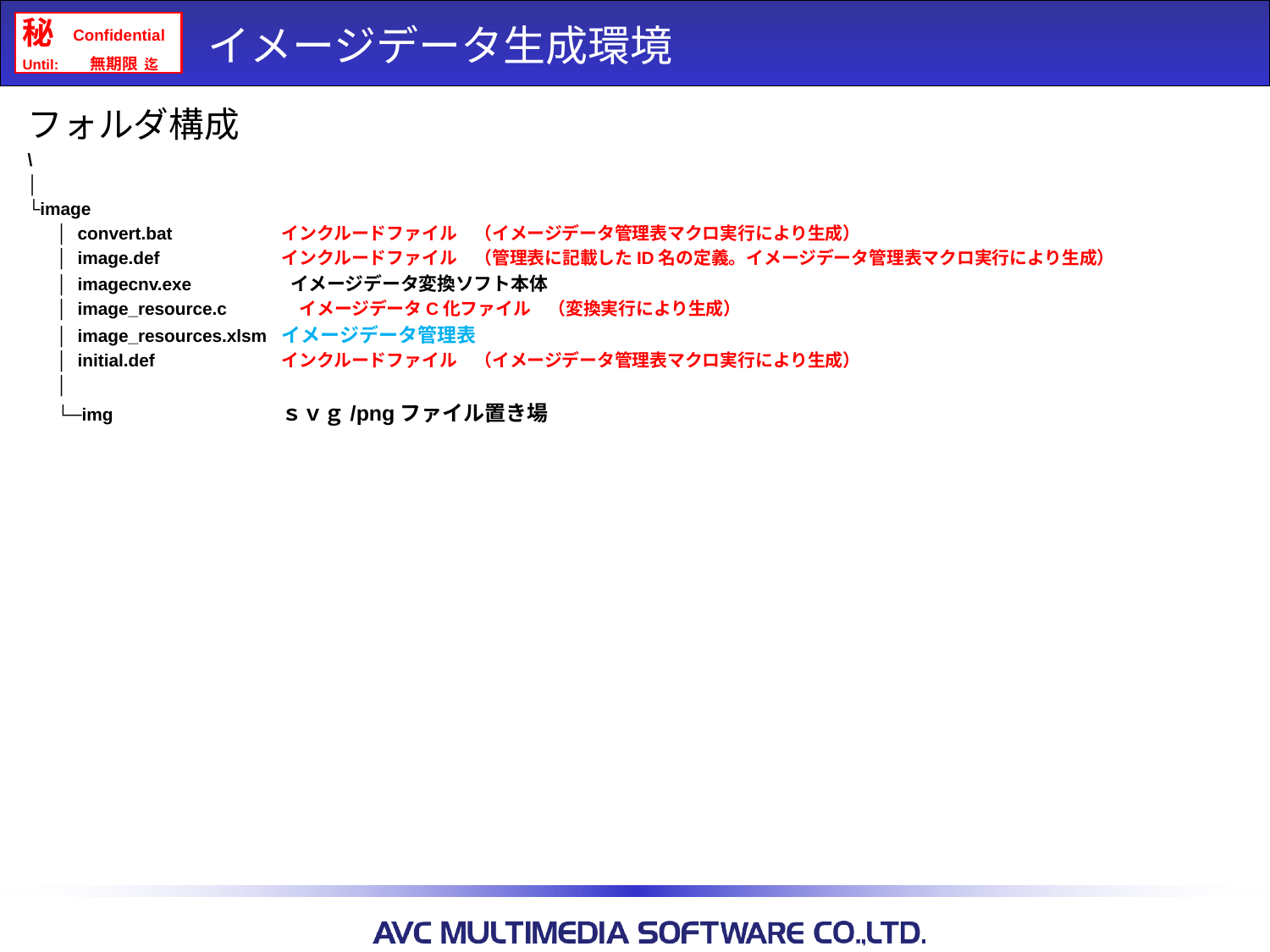

# イメージデータ生成環境
フォルダ構成
\
│
└image
      │  convert.bat	インクルードファイル　（イメージデータ管理表マクロ実行により生成）
      │  image.def	インクルードファイル　（管理表に記載したID名の定義。イメージデータ管理表マクロ実行により生成）
      │  imagecnv.exe	 イメージデータ変換ソフト本体
      │  image_resource.c 	　イメージデータC化ファイル　（変換実行により生成）
      │  image_resources.xlsm	イメージデータ管理表
      │  initial.def	インクルードファイル　（イメージデータ管理表マクロ実行により生成）
      │
      └─img		ｓｖｇ/pngファイル置き場